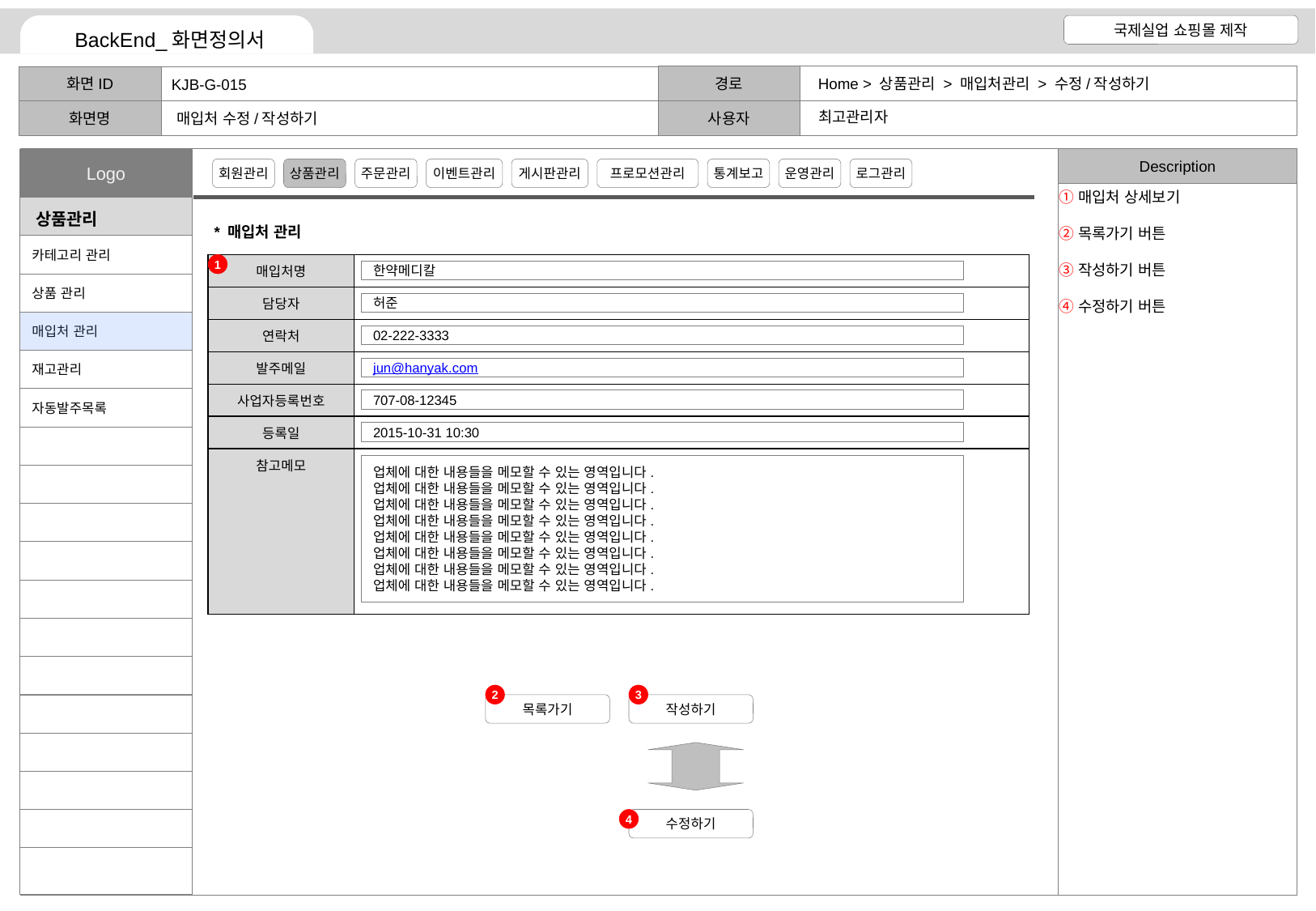

Home > 상품관리 > 매입처관리 > 수정/작성하기
KJB-G-015
최고관리자
매입처 수정/작성하기
매입처 상세보기

목록가기 버튼

작성하기 버튼

수정하기 버튼
* 매입처 관리
| 매입처명 |  |
| --- | --- |
| 담당자 |  |
| 연락처 |  |
| 발주메일 |  |
| 사업자등록번호 |  |
| 등록일 |  |
| 참고메모 |  |
1
한약메디칼
허준

02-222-3333
jun@hanyak.com
707-08-12345
2015-10-31 10:30
업체에 대한 내용들을 메모할 수 있는 영역입니다.
업체에 대한 내용들을 메모할 수 있는 영역입니다.
업체에 대한 내용들을 메모할 수 있는 영역입니다.
업체에 대한 내용들을 메모할 수 있는 영역입니다.
업체에 대한 내용들을 메모할 수 있는 영역입니다.
업체에 대한 내용들을 메모할 수 있는 영역입니다.
업체에 대한 내용들을 메모할 수 있는 영역입니다.
업체에 대한 내용들을 메모할 수 있는 영역입니다.
2
3
목록가기
작성하기

4
수정하기